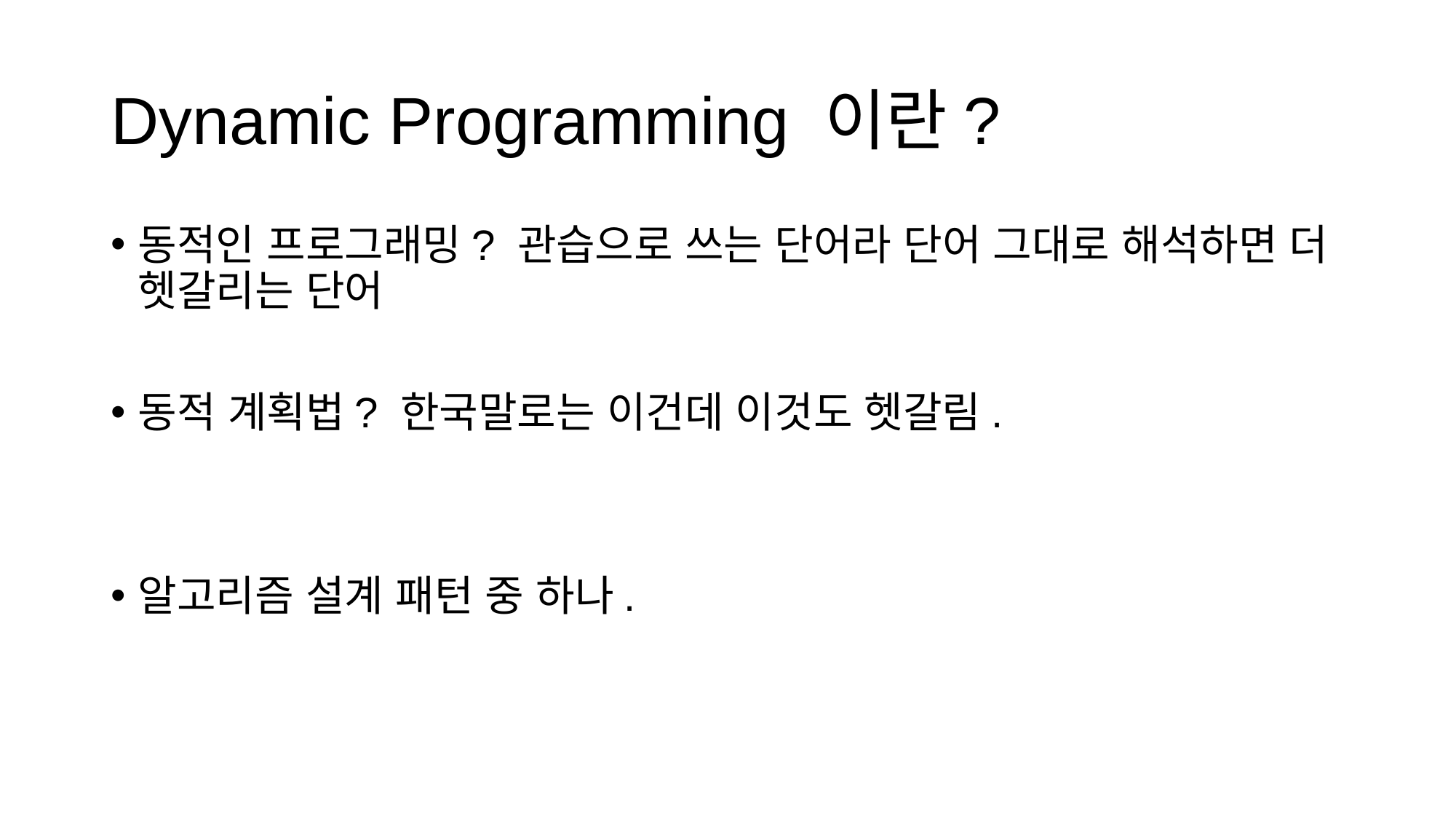

# Dynamic Programming 이란?
동적인 프로그래밍? 관습으로 쓰는 단어라 단어 그대로 해석하면 더 헷갈리는 단어

동적 계획법? 한국말로는 이건데 이것도 헷갈림.

알고리즘 설계 패턴 중 하나.